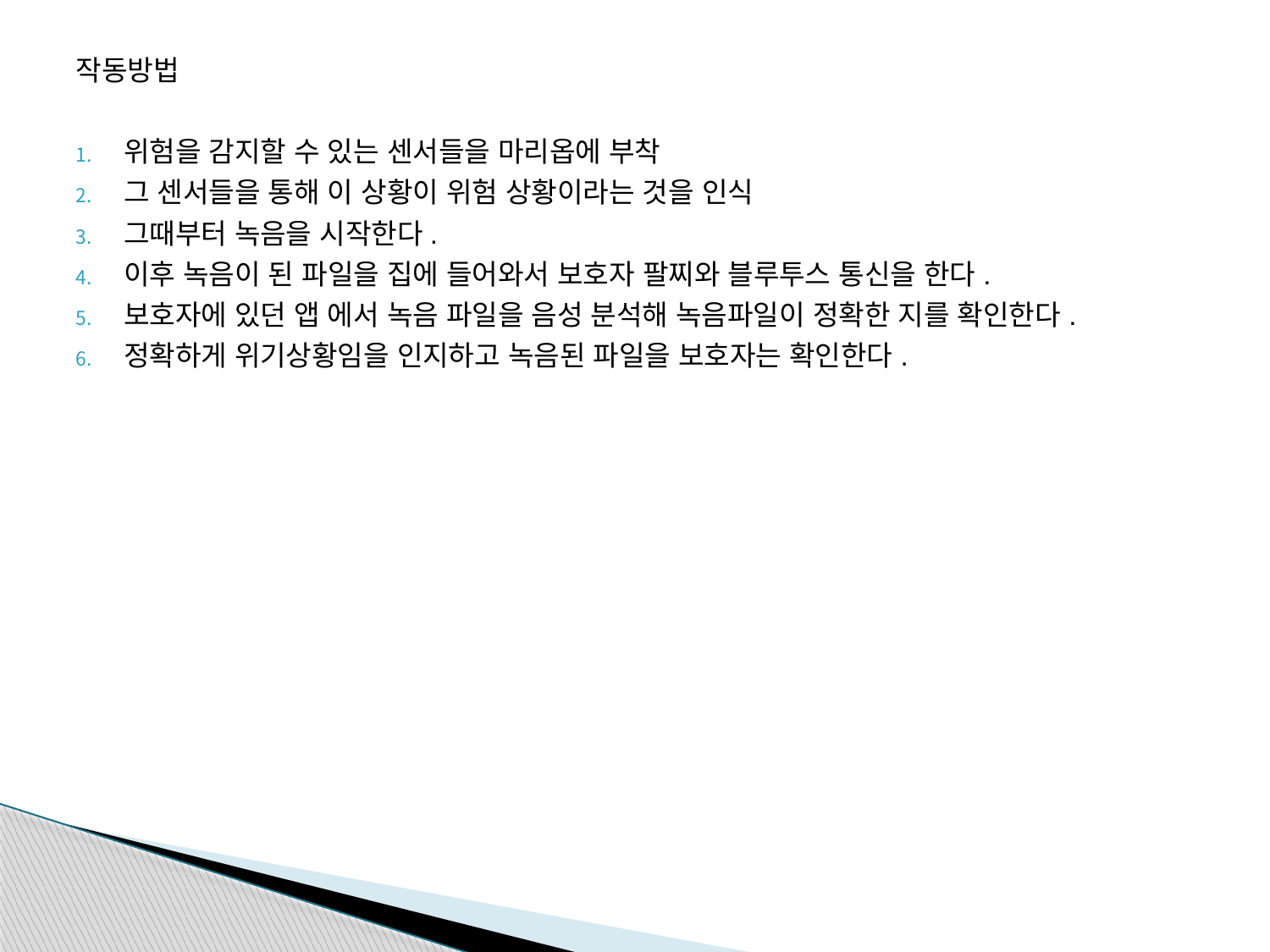

작동방법

위험을 감지할 수 있는 센서들을 마리옵에 부착
그 센서들을 통해 이 상황이 위험 상황이라는 것을 인식
그때부터 녹음을 시작한다.
이후 녹음이 된 파일을 집에 들어와서 보호자 팔찌와 블루투스 통신을 한다.
보호자에 있던 앱 에서 녹음 파일을 음성 분석해 녹음파일이 정확한 지를 확인한다.
정확하게 위기상황임을 인지하고 녹음된 파일을 보호자는 확인한다.